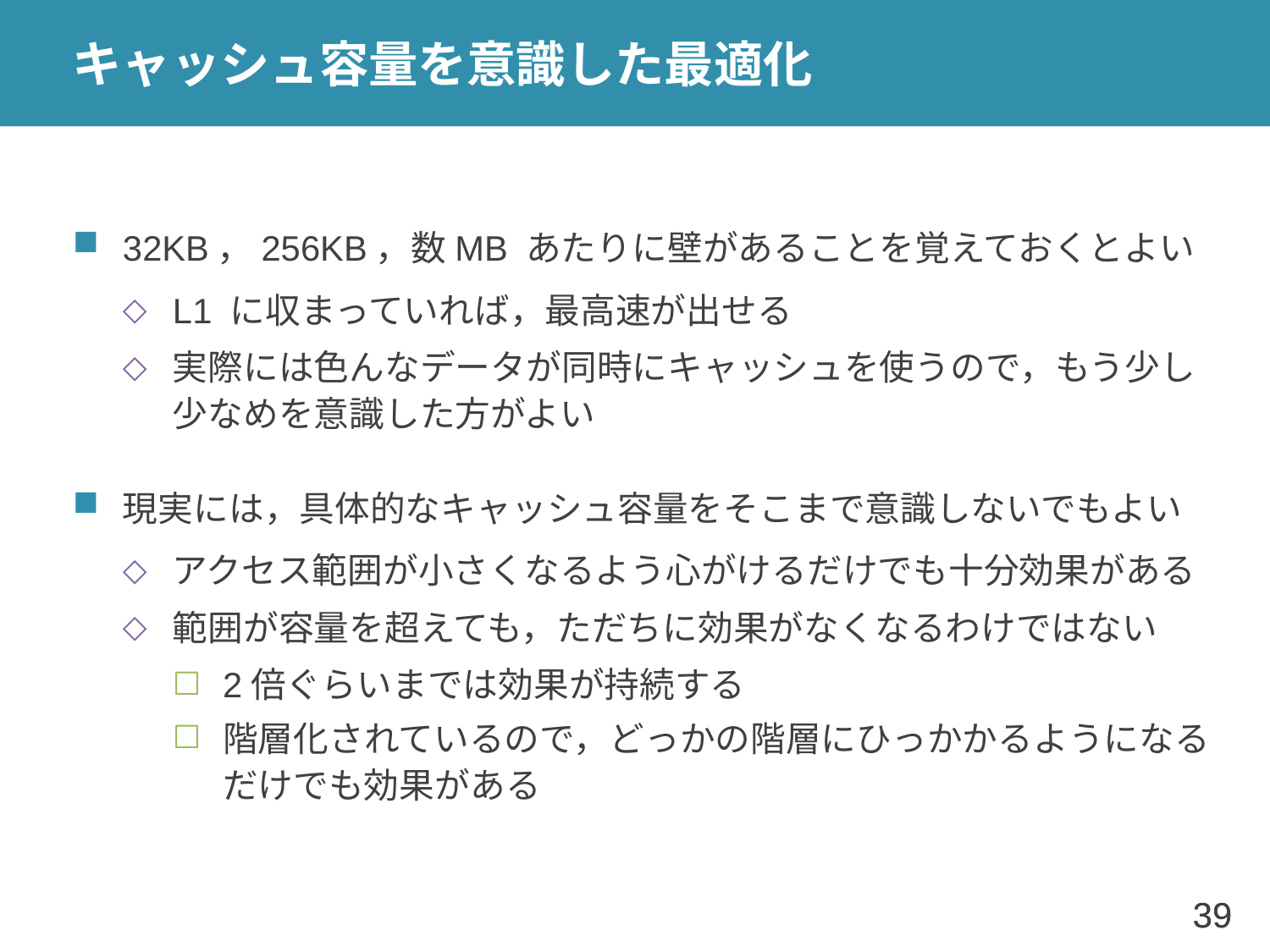

# キャッシュ容量を意識した最適化
32KB，256KB，数MB あたりに壁があることを覚えておくとよい
L1 に収まっていれば，最高速が出せる
実際には色んなデータが同時にキャッシュを使うので，もう少し少なめを意識した方がよい
現実には，具体的なキャッシュ容量をそこまで意識しないでもよい
アクセス範囲が小さくなるよう心がけるだけでも十分効果がある
範囲が容量を超えても，ただちに効果がなくなるわけではない
2倍ぐらいまでは効果が持続する
階層化されているので，どっかの階層にひっかかるようになるだけでも効果がある